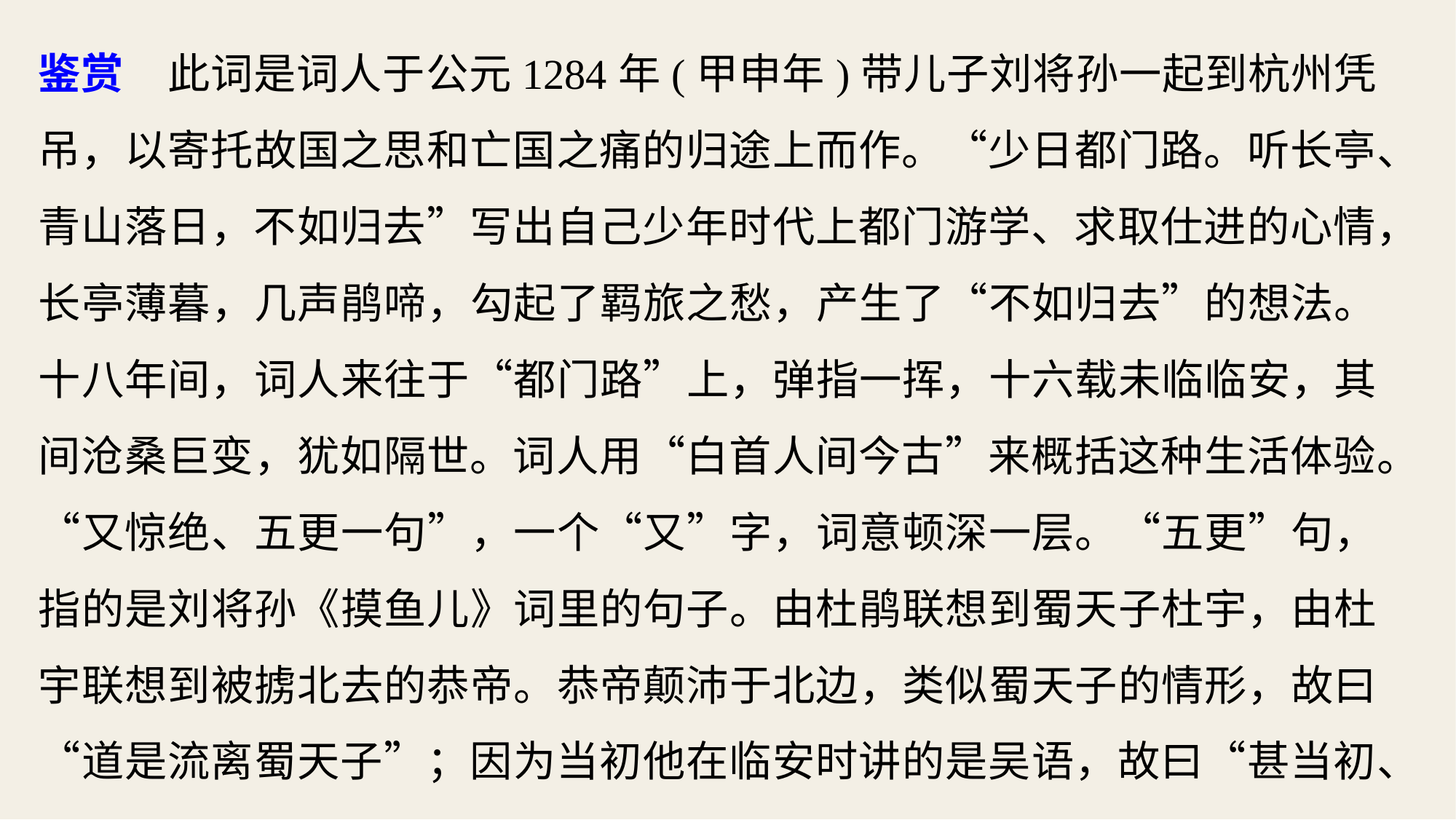

鉴赏　此词是词人于公元1284年(甲申年)带儿子刘将孙一起到杭州凭吊，以寄托故国之思和亡国之痛的归途上而作。“少日都门路。听长亭、青山落日，不如归去”写出自己少年时代上都门游学、求取仕进的心情，长亭薄暮，几声鹃啼，勾起了羁旅之愁，产生了“不如归去”的想法。十八年间，词人来往于“都门路”上，弹指一挥，十六载未临临安，其间沧桑巨变，犹如隔世。词人用“白首人间今古”来概括这种生活体验。“又惊绝、五更一句”，一个“又”字，词意顿深一层。“五更”句，指的是刘将孙《摸鱼儿》词里的句子。由杜鹃联想到蜀天子杜宇，由杜宇联想到被掳北去的恭帝。恭帝颠沛于北边，类似蜀天子的情形，故曰“道是流离蜀天子”；因为当初他在临安时讲的是吴语，故曰“甚当初、